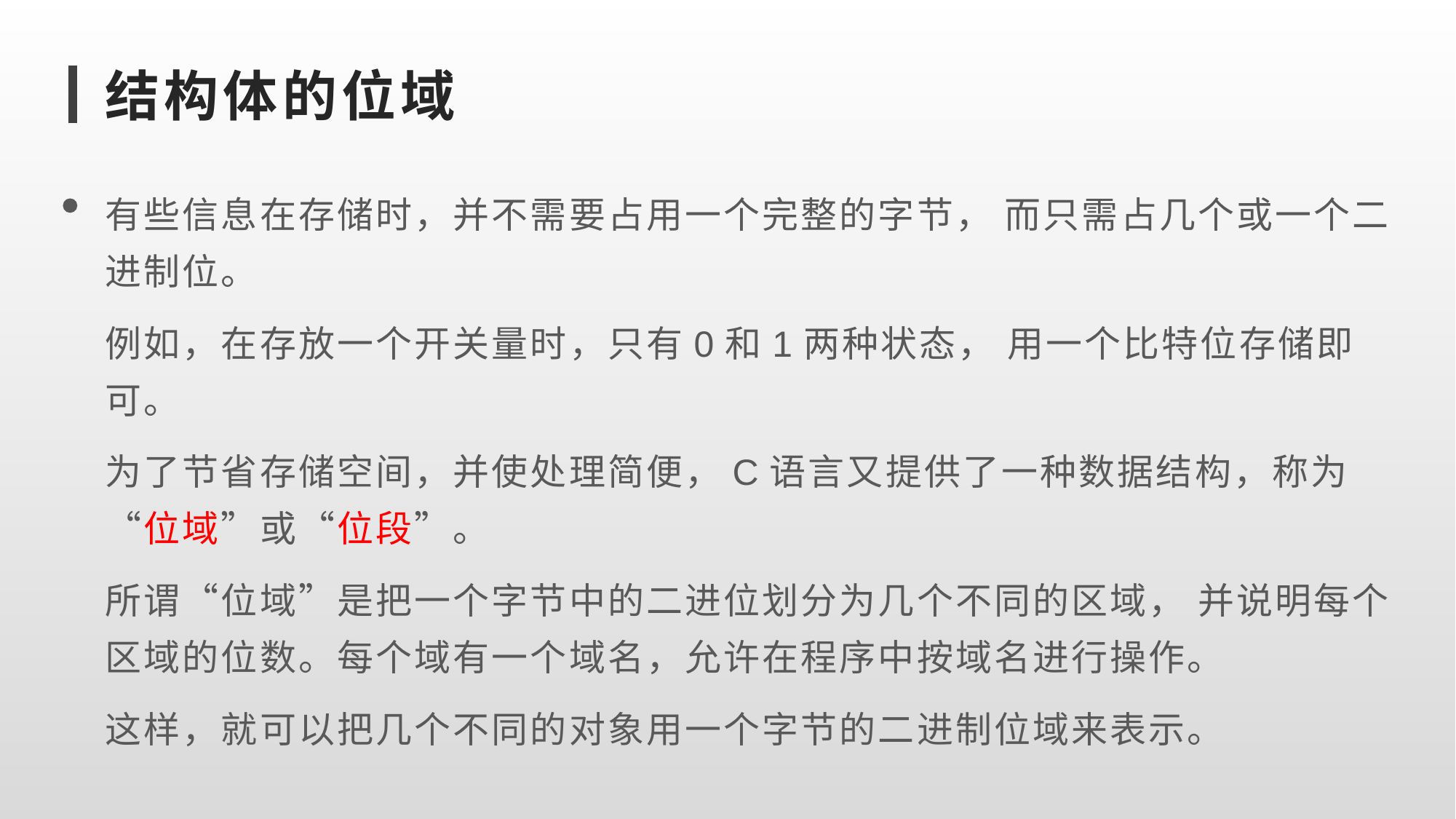

# 结构体的位域
有些信息在存储时，并不需要占用一个完整的字节， 而只需占几个或一个二进制位。
例如，在存放一个开关量时，只有0和1两种状态， 用一个比特位存储即可。
为了节省存储空间，并使处理简便，C语言又提供了一种数据结构，称为“位域”或“位段”。
所谓“位域”是把一个字节中的二进位划分为几个不同的区域， 并说明每个区域的位数。每个域有一个域名，允许在程序中按域名进行操作。
这样，就可以把几个不同的对象用一个字节的二进制位域来表示。